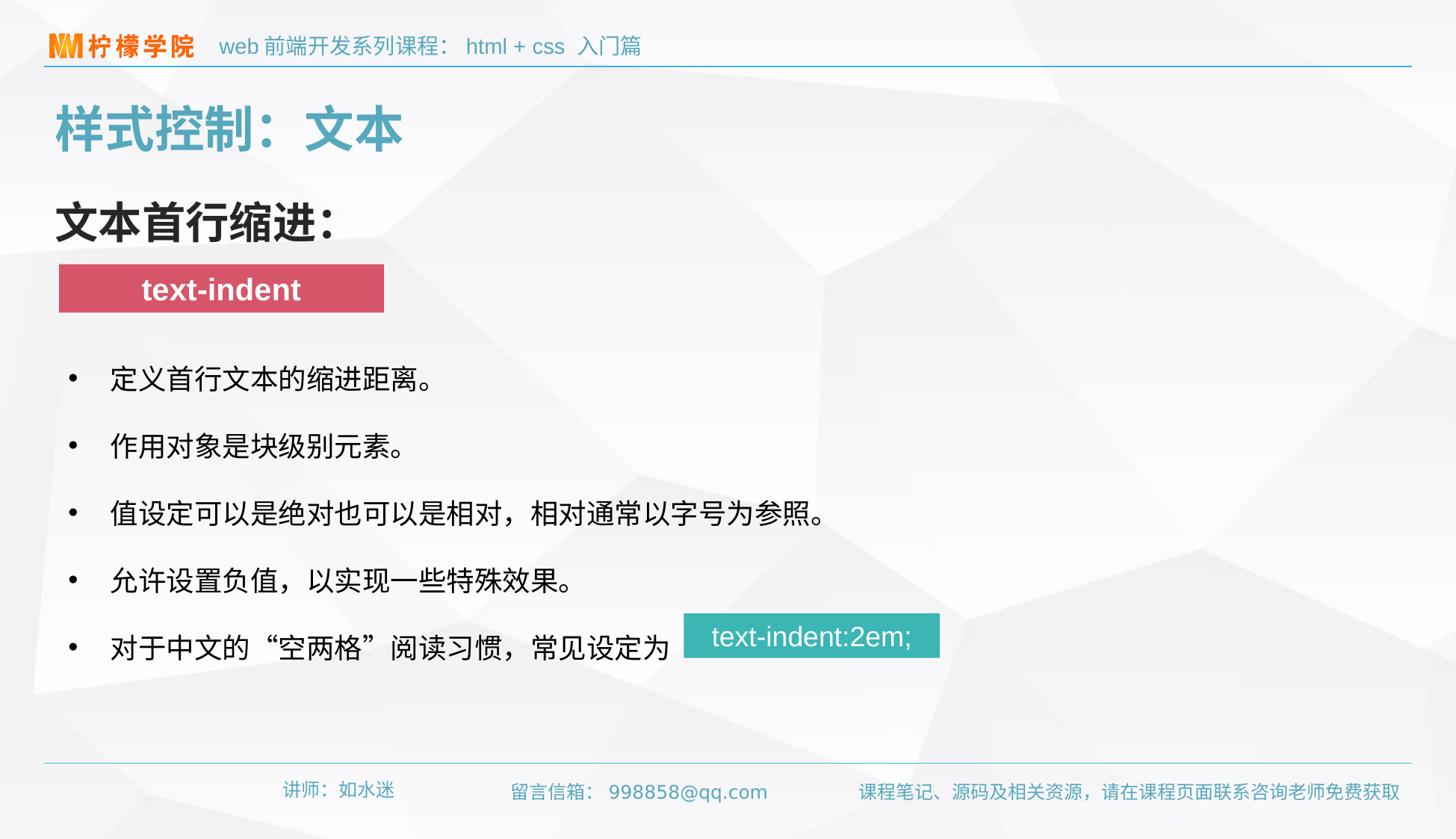

样式控制：文本
文本首行缩进：
text-indent
定义首行文本的缩进距离。
作用对象是块级别元素。
值设定可以是绝对也可以是相对，相对通常以字号为参照。
允许设置负值，以实现一些特殊效果。
对于中文的“空两格”阅读习惯，常见设定为
text-indent:2em;